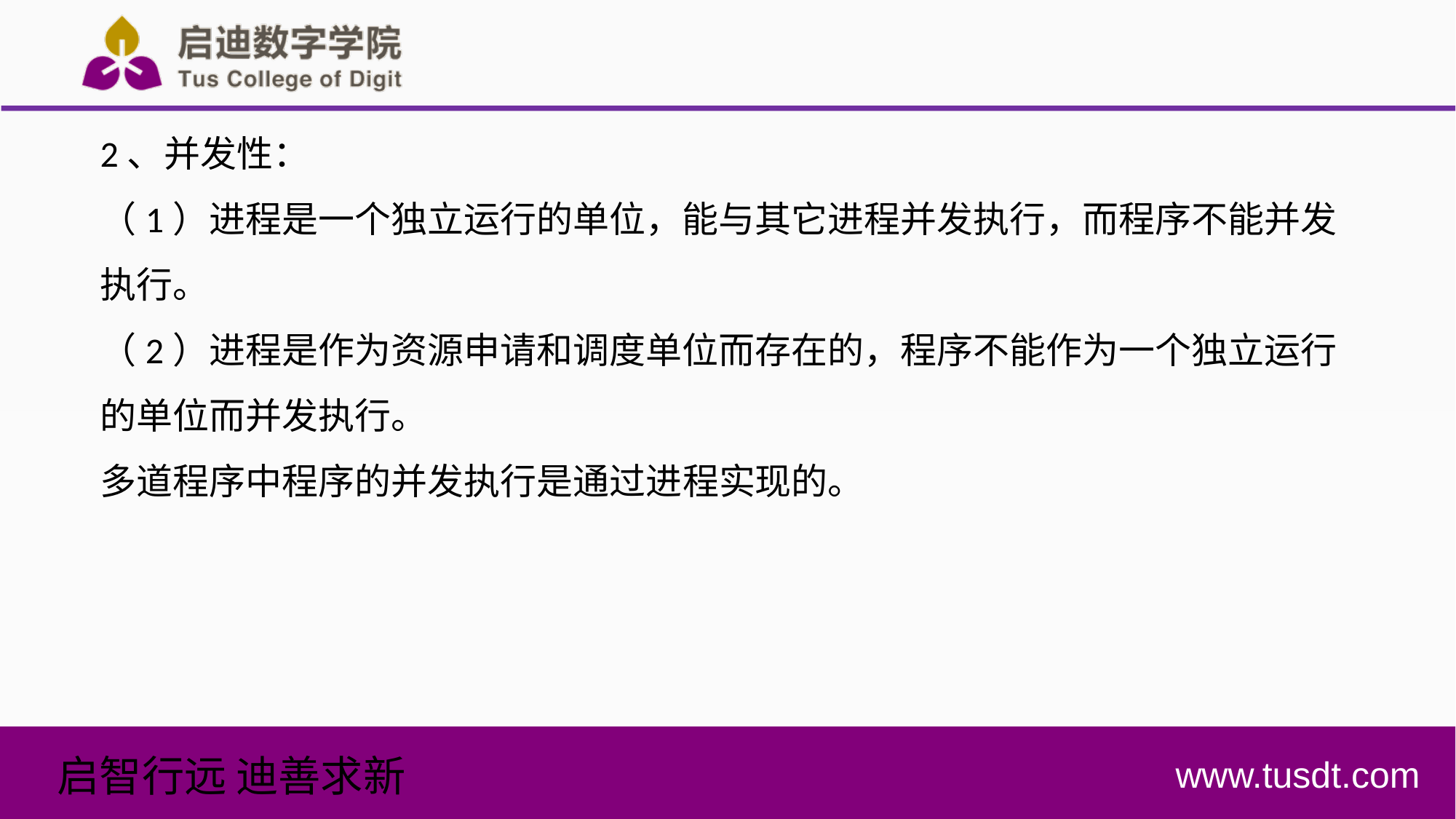

2、并发性：
（1）进程是一个独立运行的单位，能与其它进程并发执行，而程序不能并发执行。
（2）进程是作为资源申请和调度单位而存在的，程序不能作为一个独立运行的单位而并发执行。
多道程序中程序的并发执行是通过进程实现的。